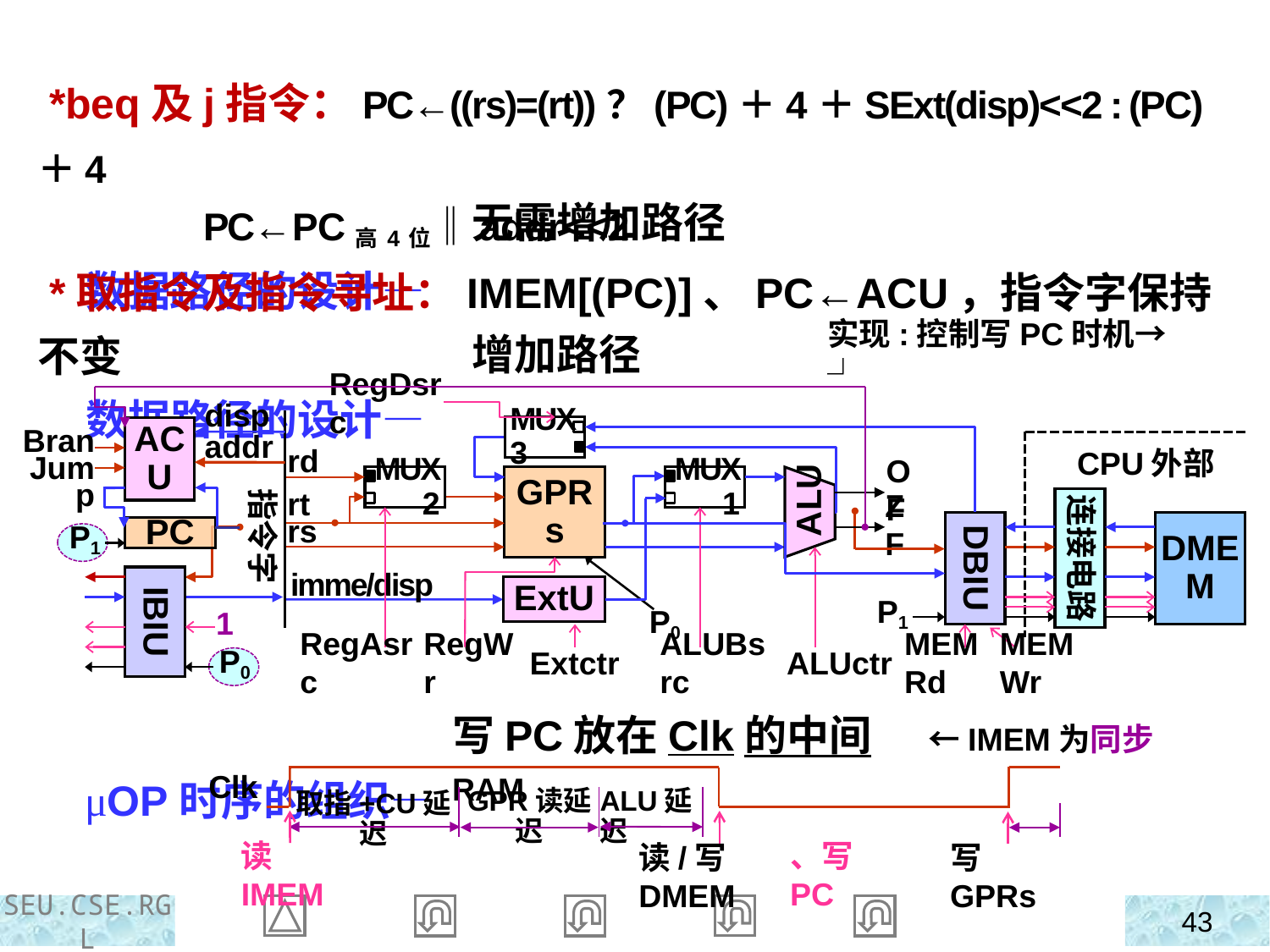

*beq及j指令：PC←((rs)=(rt))？(PC)＋4＋SExt(disp)<<2 : (PC)＋4
              PC←PC高4位‖addr<<2
    数据路径的设计—
无需增加路径
 *取指令及指令寻址：IMEM[(PC)]、PC←ACU，指令字保持不变
    数据路径的设计—

    μOP时序的组织—
实现:控制写PC时机→┘
增加路径
disp
addr
ACU
Bran
Jump
PC
P1
IBIU
1
P0
RegDsrc
MUX3

rd
rt
rs
CPU外部
MUX2
GPRs
MUX1

OF
ALU
指令字
连接电路

ZF
DBIU
DMEM
imme/disp
ExtU
P1
P0
RegAsrc
RegWr
Extctr
ALUBsrc
ALUctr
MEMRd
MEMWr

写PC放在Clk的中间      ←IMEM为同步RAM
Clk
GPR读延迟
ALU延迟
取指+CU延迟
读IMEM
读/写DMEM
写GPRs
、写PC

SEU.CSE.RGL

43